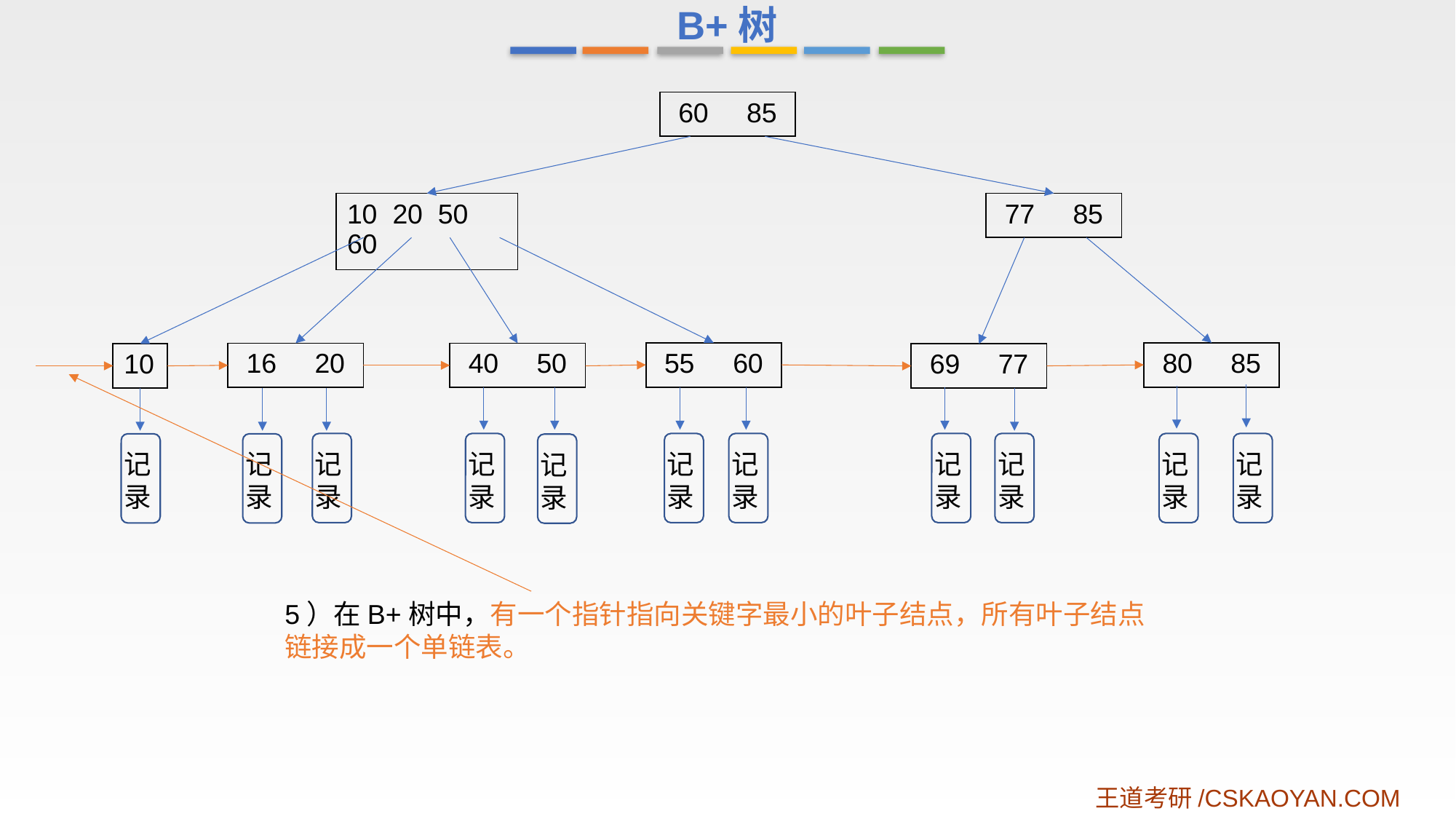

B+树

| 60 85 |
| --- |
| 10 20 50 60 |
| --- |
| 77 85 |
| --- |
| 55 60 |
| --- |
| 80 85 |
| --- |
| 16 20 |
| --- |
| 40 50 |
| --- |
| 10 |
| --- |
| 69 77 |
| --- |

记录
记录
记录
记录
记录
记录
记录
记录
记录
记录
记录
5）在B+树中，有一个指针指向关键字最小的叶子结点，所有叶子结点链接成一个单链表。
王道考研/CSKAOYAN.COM